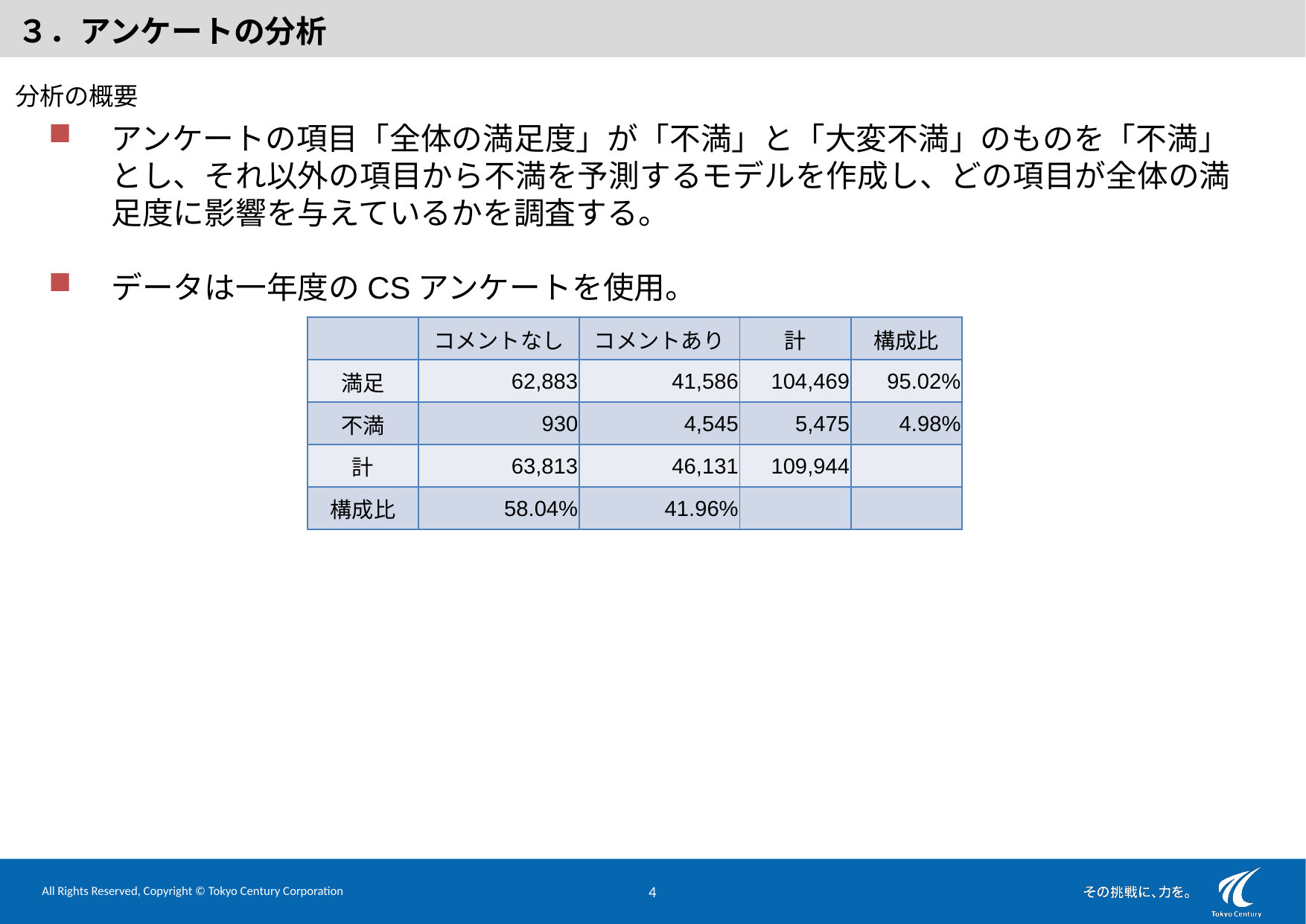

３．アンケートの分析
分析の概要
アンケートの項目「全体の満足度」が「不満」と「大変不満」のものを「不満」とし、それ以外の項目から不満を予測するモデルを作成し、どの項目が全体の満足度に影響を与えているかを調査する。

データは一年度のCSアンケートを使用。

|  | コメントなし | コメントあり | 計 | 構成比 |
| --- | --- | --- | --- | --- |
| 満足 | 62,883 | 41,586 | 104,469 | 95.02% |
| 不満 | 930 | 4,545 | 5,475 | 4.98% |
| 計 | 63,813 | 46,131 | 109,944 |  |
| 構成比 | 58.04% | 41.96% |  |  |